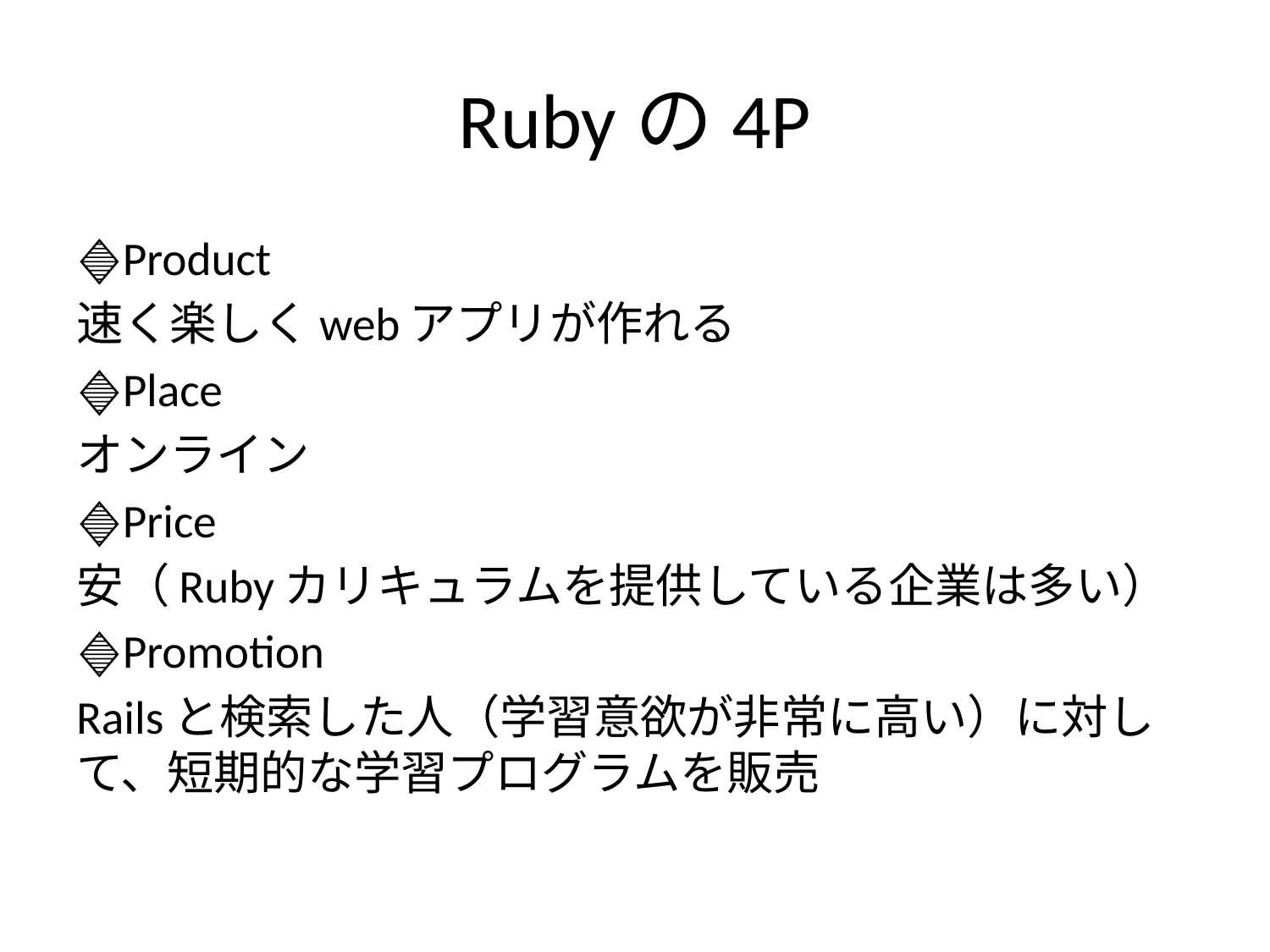

# Rubyの4P
🔷Product
速く楽しくwebアプリが作れる
🔷Place
オンライン
🔷Price
安（Rubyカリキュラムを提供している企業は多い）
🔷Promotion
Railsと検索した人（学習意欲が非常に高い）に対して、短期的な学習プログラムを販売